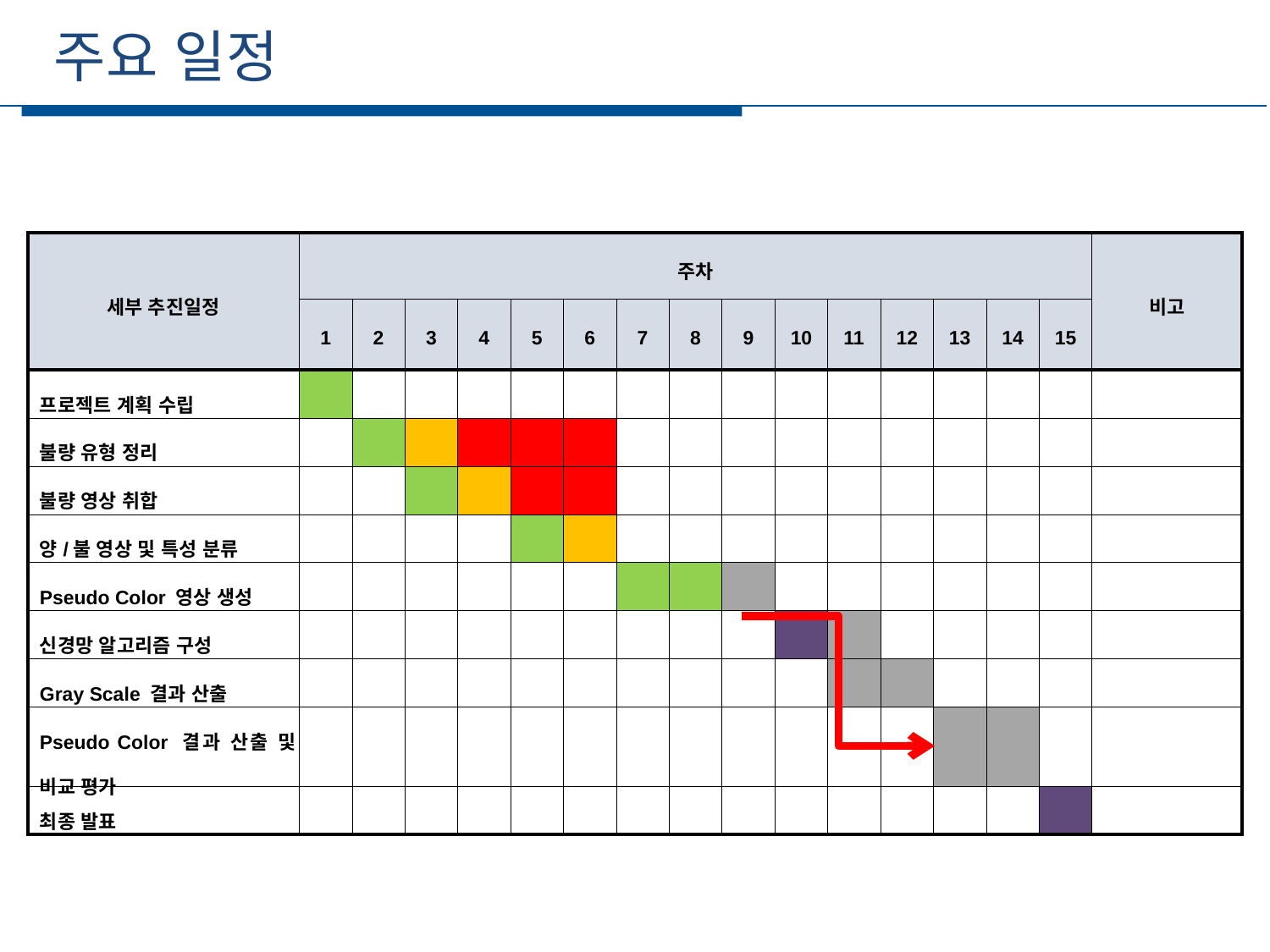

주요 일정
세부일정

| 세부 추진일정 | 주차 |  |  |  |  |  |  |  |  |  |  |  |  |  |  | 비고 |
| --- | --- | --- | --- | --- | --- | --- | --- | --- | --- | --- | --- | --- | --- | --- | --- | --- |
|  | 1 | 2 | 3 | 4 | 5 | 6 | 7 | 8 | 9 | 10 | 11 | 12 | 13 | 14 | 15 |  |
| 프로젝트 계획 수립 |  |  |  |  |  |  |  |  |  |  |  |  |  |  |  |  |
| 불량 유형 정리 |  |  |  |  |  |  |  |  |  |  |  |  |  |  |  |  |
| 불량 영상 취합 |  |  |  |  |  |  |  |  |  |  |  |  |  |  |  |  |
| 양/불 영상 및 특성 분류 |  |  |  |  |  |  |  |  |  |  |  |  |  |  |  |  |
| Pseudo Color 영상 생성 |  |  |  |  |  |  |  |  |  |  |  |  |  |  |  |  |
| 신경망 알고리즘 구성 |  |  |  |  |  |  |  |  |  |  |  |  |  |  |  |  |
| Gray Scale 결과 산출 |  |  |  |  |  |  |  |  |  |  |  |  |  |  |  |  |
| Pseudo Color 결과 산출 및 비교 평가 |  |  |  |  |  |  |  |  |  |  |  |  |  |  |  |  |
| 최종 발표 |  |  |  |  |  |  |  |  |  |  |  |  |  |  |  |  |